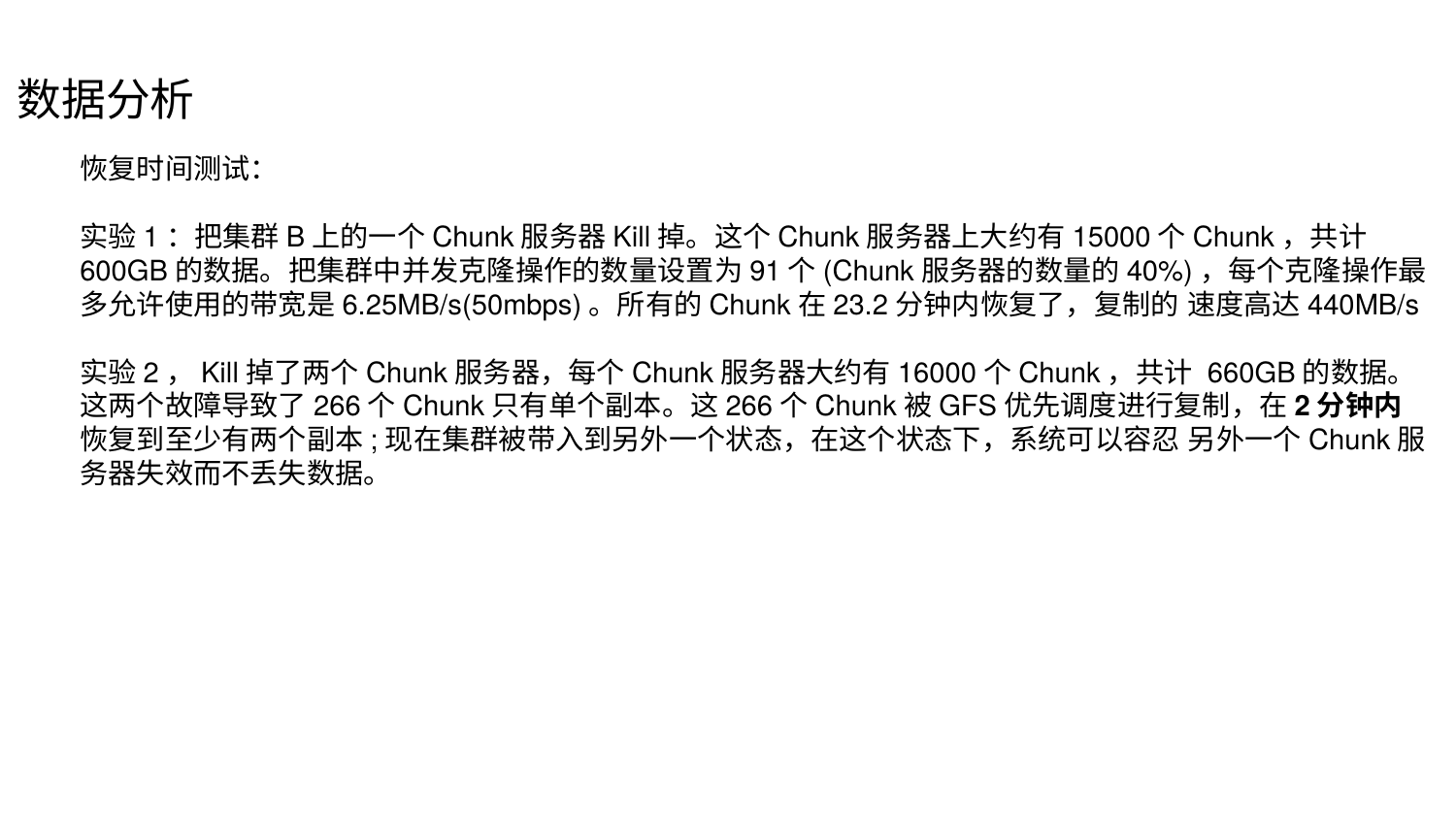

# 数据分析
恢复时间测试：

实验1：把集群B上的一个Chunk服务器Kill掉。这个Chunk服务器上大约有15000个Chunk，共计600GB的数据。把集群中并发克隆操作的数量设置为91个(Chunk服务器的数量的40%)，每个克隆操作最多允许使用的带宽是6.25MB/s(50mbps)。所有的Chunk在23.2分钟内恢复了，复制的 速度高达440MB/s

实验2，Kill掉了两个Chunk服务器，每个Chunk服务器大约有16000个Chunk，共计 660GB的数据。这两个故障导致了266个Chunk只有单个副本。这266个Chunk被GFS优先调度进行复制，在2分钟内恢复到至少有两个副本;现在集群被带入到另外一个状态，在这个状态下，系统可以容忍 另外一个Chunk服务器失效而不丢失数据。